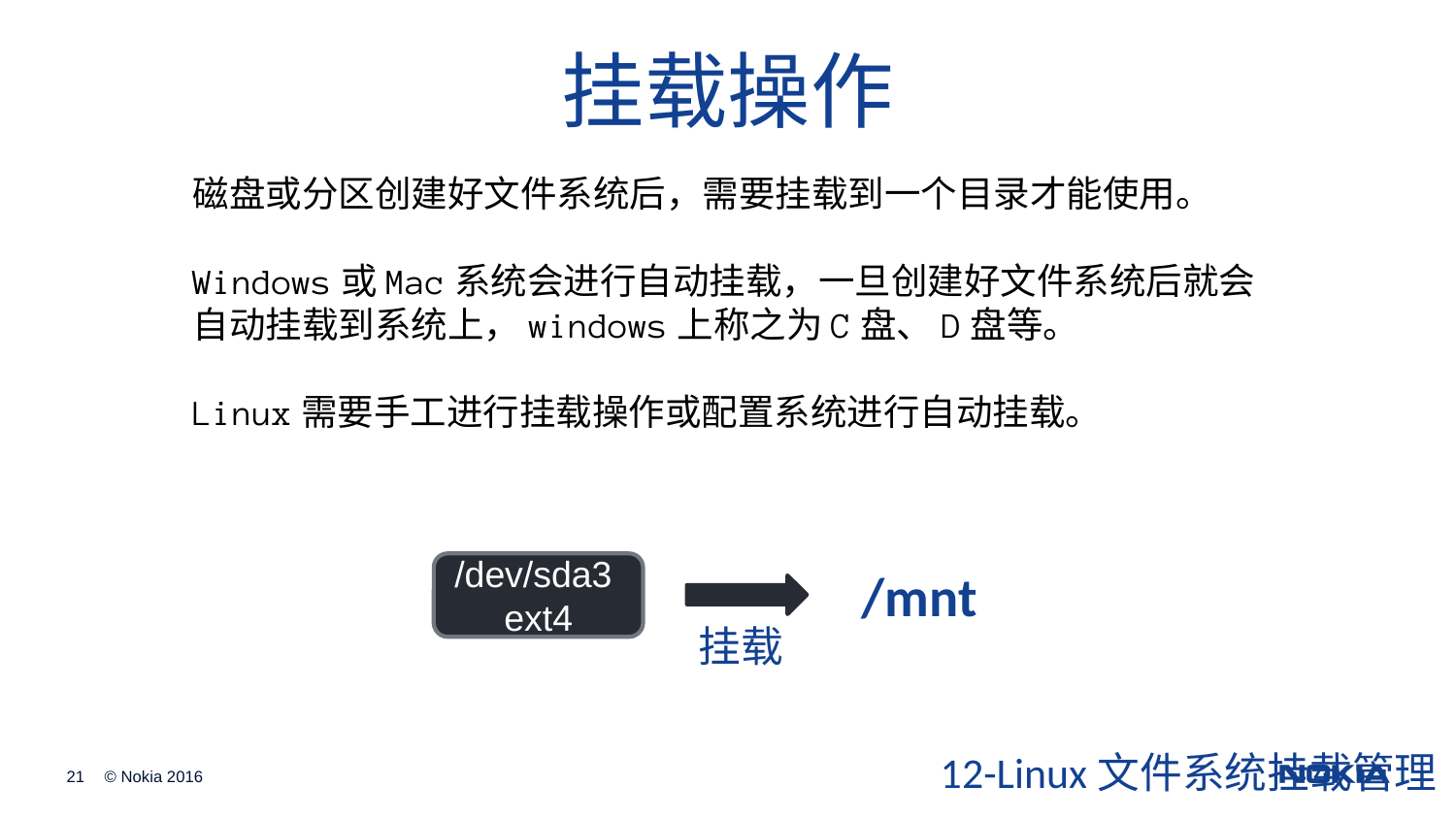

# 挂载操作
磁盘或分区创建好文件系统后，需要挂载到一个目录才能使用。

Windows或Mac系统会进行自动挂载，一旦创建好文件系统后就会自动挂载到系统上，windows上称之为C盘、D盘等。

Linux需要手工进行挂载操作或配置系统进行自动挂载。
/dev/sda3  ext4
/mnt

挂载
12-Linux文件系统挂载管理